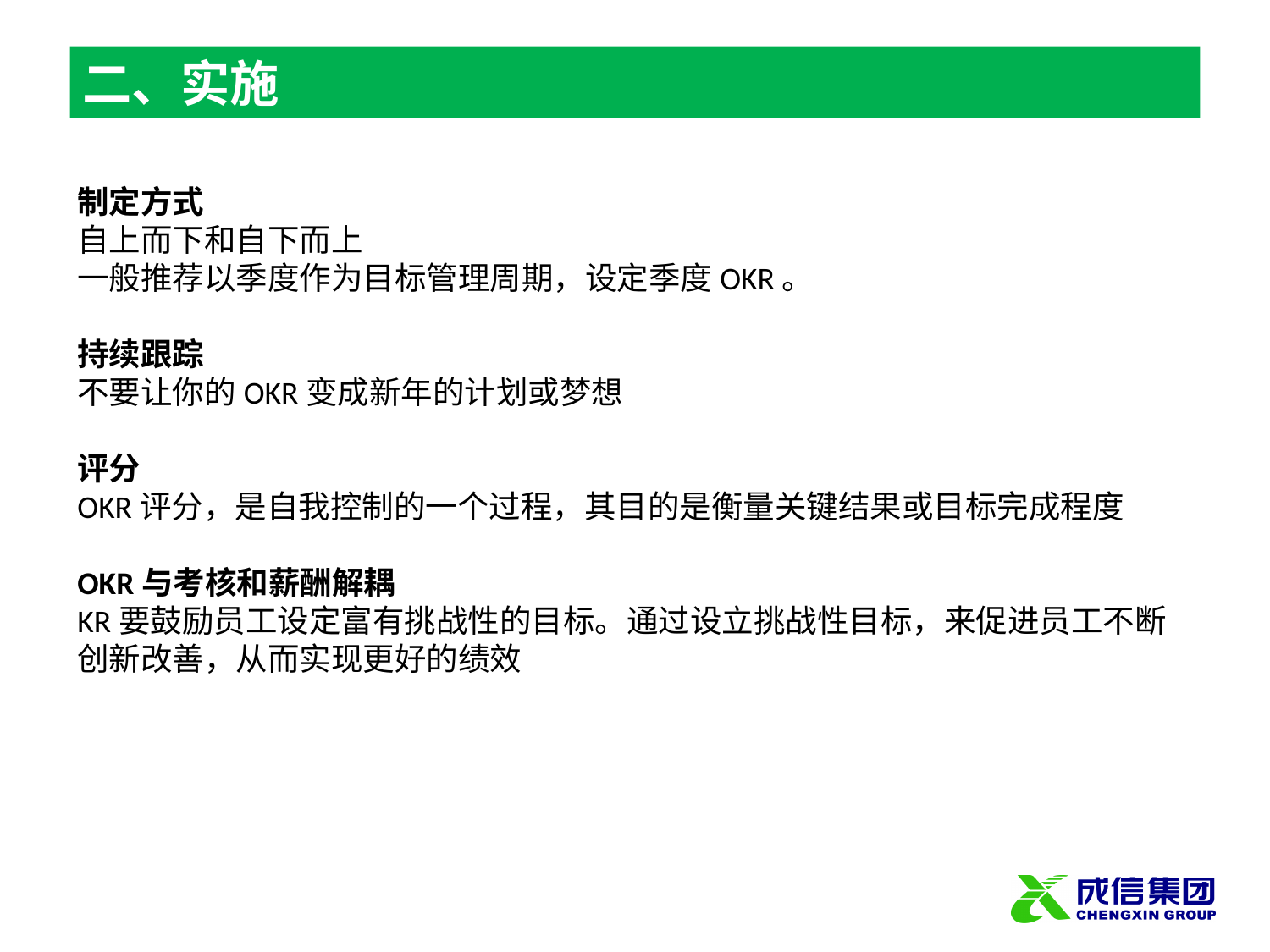

二、实施
制定方式
自上而下和自下而上
一般推荐以季度作为目标管理周期，设定季度OKR。

持续跟踪
不要让你的OKR变成新年的计划或梦想

评分
OKR评分，是自我控制的一个过程，其目的是衡量关键结果或目标完成程度

OKR与考核和薪酬解耦
KR要鼓励员工设定富有挑战性的目标。通过设立挑战性目标，来促进员工不断创新改善，从而实现更好的绩效